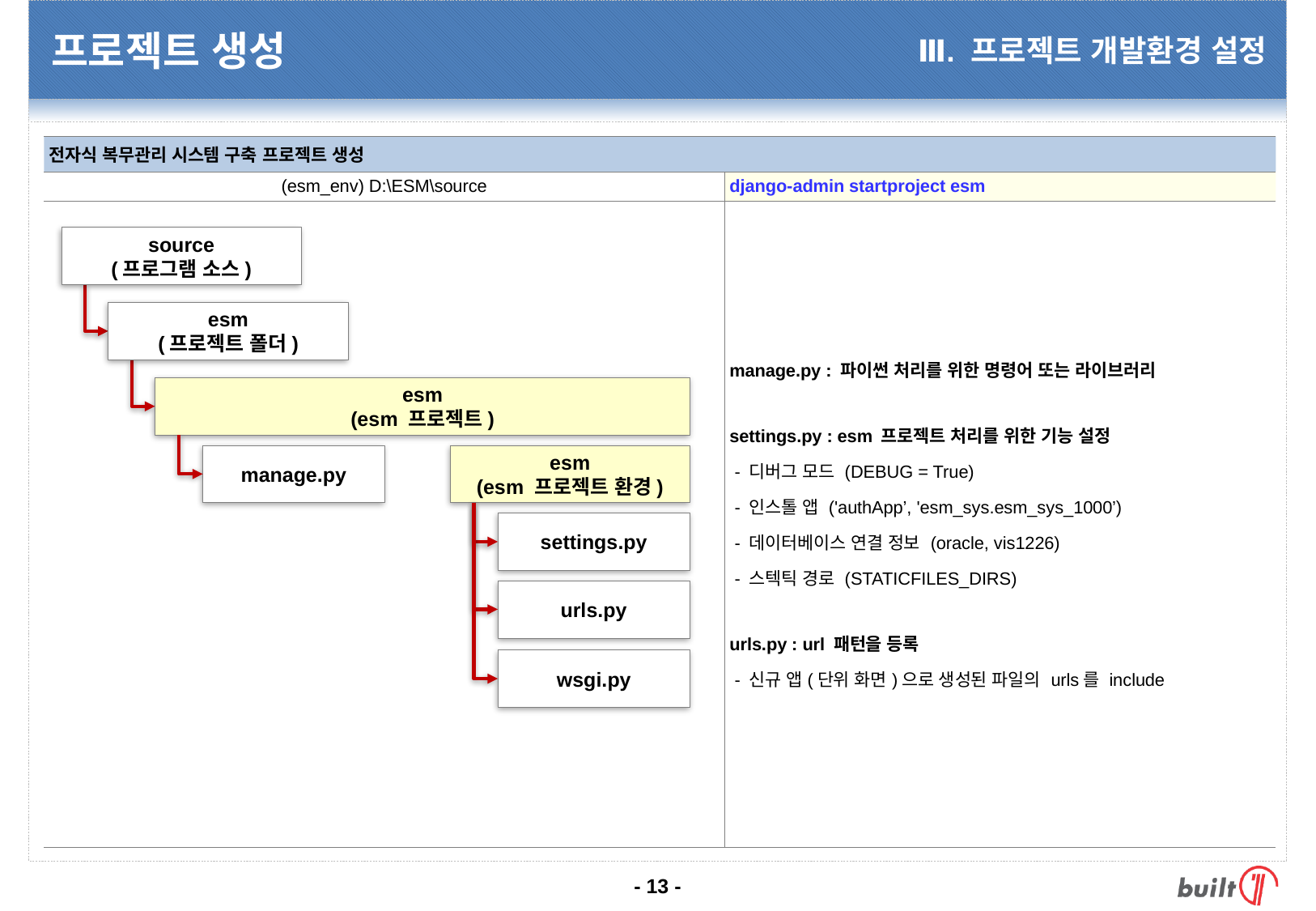

# 프로젝트 생성
Ⅲ. 프로젝트 개발환경 설정
| 전자식 복무관리 시스템 구축 프로젝트 생성 |  |
| --- | --- |
| (esm\_env) D:\ESM\source | django-admin startproject esm |
|  | manage.py : 파이썬 처리를 위한 명령어 또는 라이브러리 settings.py : esm 프로젝트 처리를 위한 기능 설정 - 디버그 모드 (DEBUG = True) - 인스톨 앱 ('authApp’, 'esm\_sys.esm\_sys\_1000’) - 데이터베이스 연결 정보 (oracle, vis1226) - 스텍틱 경로 (STATICFILES\_DIRS) urls.py : url 패턴을 등록 - 신규 앱(단위 화면)으로 생성된 파일의 urls를 include |
source
(프로그램 소스)

esm
(프로젝트 폴더)

esm
(esm 프로젝트)

manage.py
esm
(esm 프로젝트 환경)

settings.py
urls.py
wsgi.py